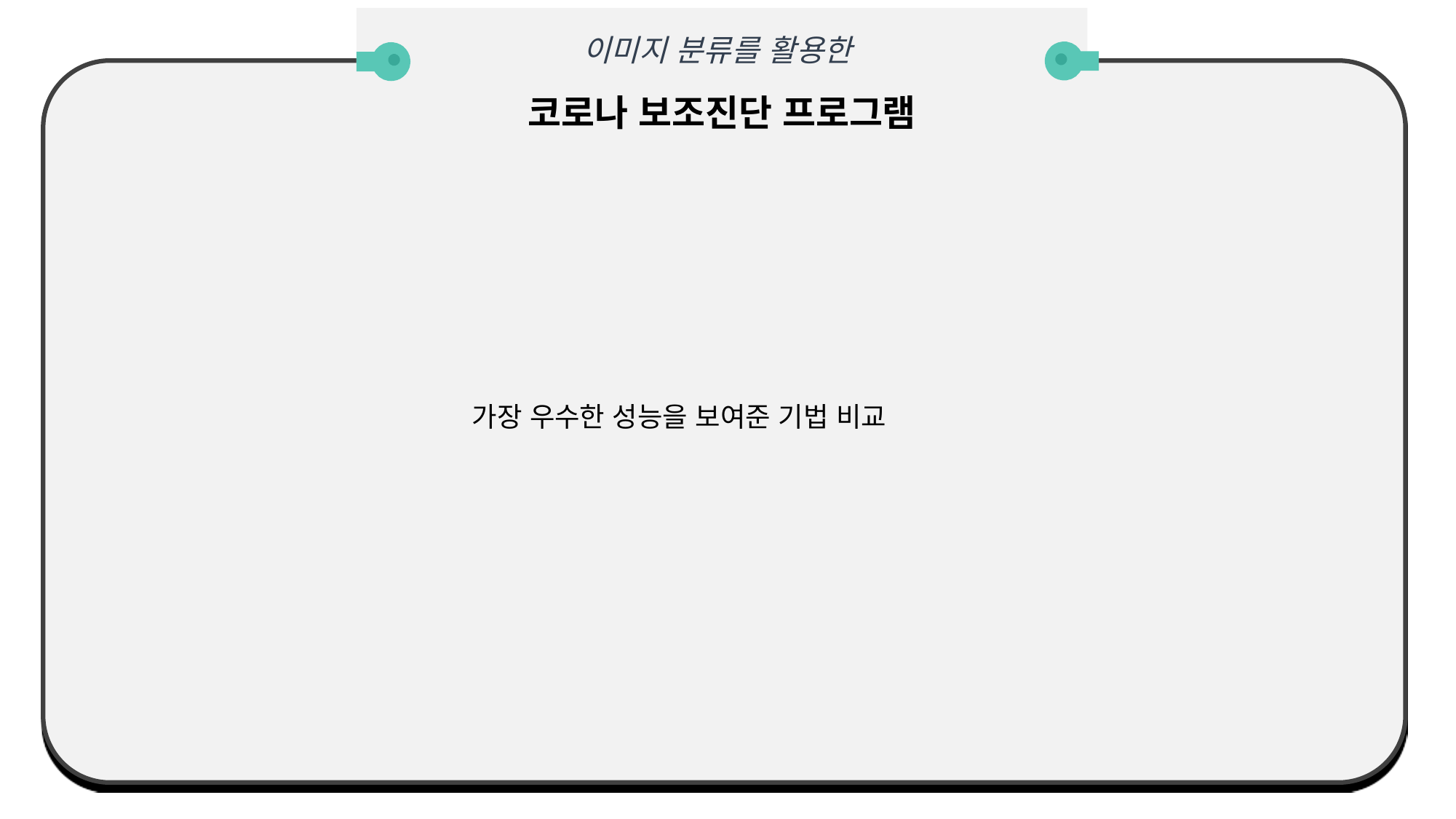

이미지 분류를 활용한
코로나 보조진단 프로그램

가장 우수한 성능을 보여준 기법 비교